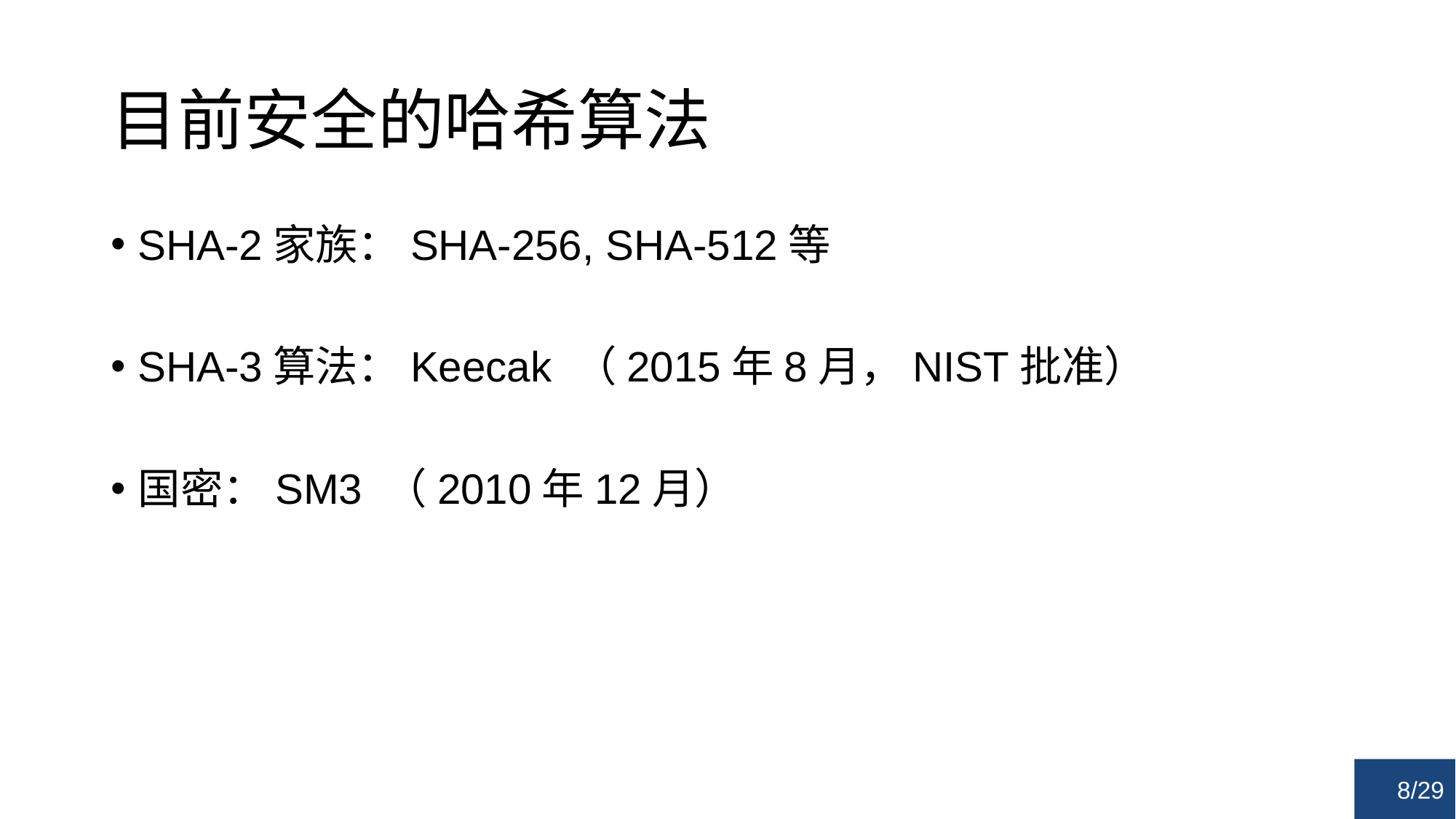

# 目前安全的哈希算法
SHA-2家族：SHA-256, SHA-512等

SHA-3算法：Keecak （2015年8月，NIST批准）

国密：SM3 （2010年12月）
8/29